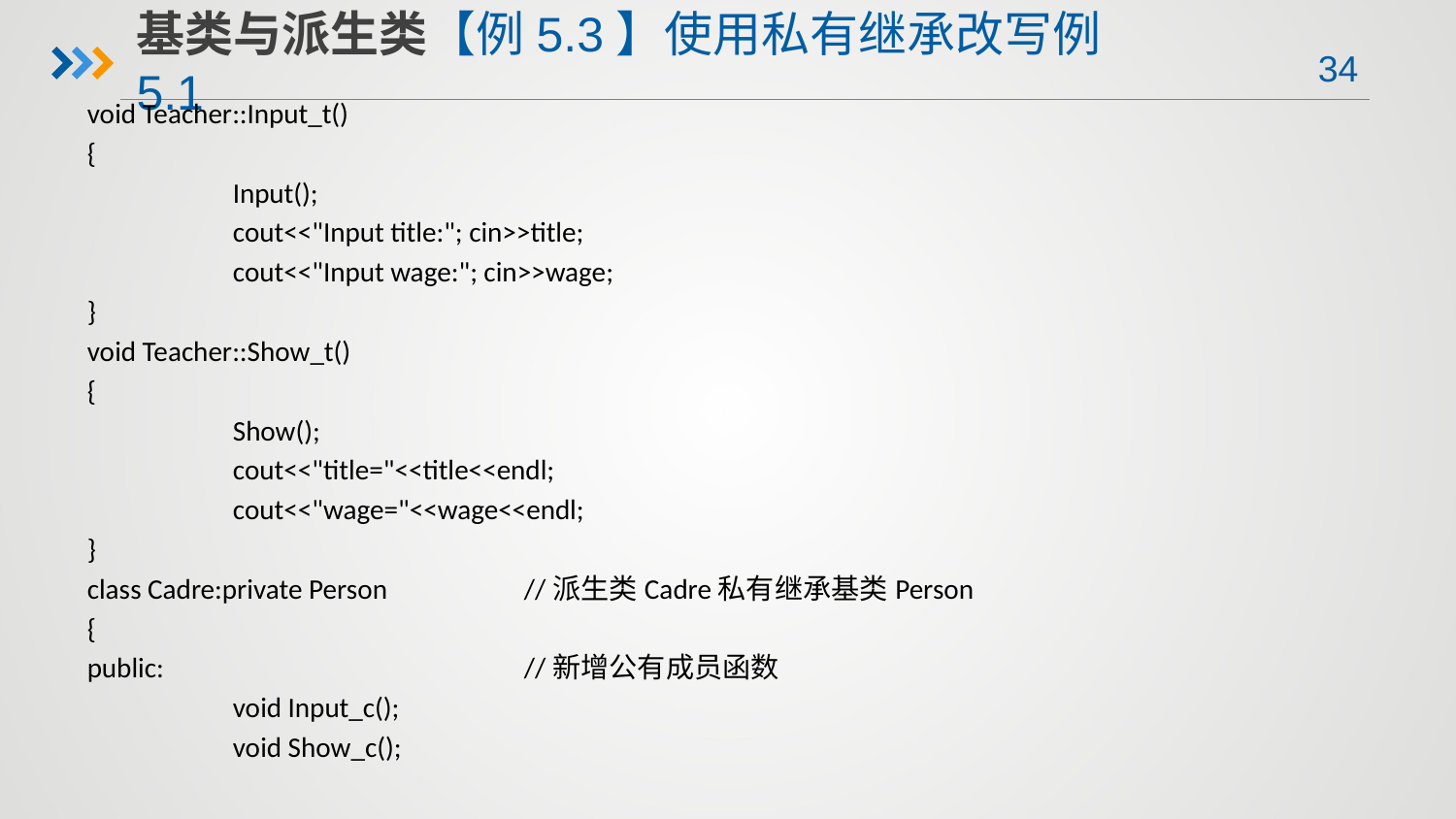

基类与派生类【例5.3】使用私有继承改写例5.1
void Teacher::Input_t()
{
	Input();
	cout<<"Input title:"; cin>>title;
	cout<<"Input wage:"; cin>>wage;
}
void Teacher::Show_t()
{
	Show();
	cout<<"title="<<title<<endl;
	cout<<"wage="<<wage<<endl;
}
class Cadre:private Person                	//派生类Cadre私有继承基类Person
{
public:                                         	//新增公有成员函数
	void Input_c();
	void Show_c();